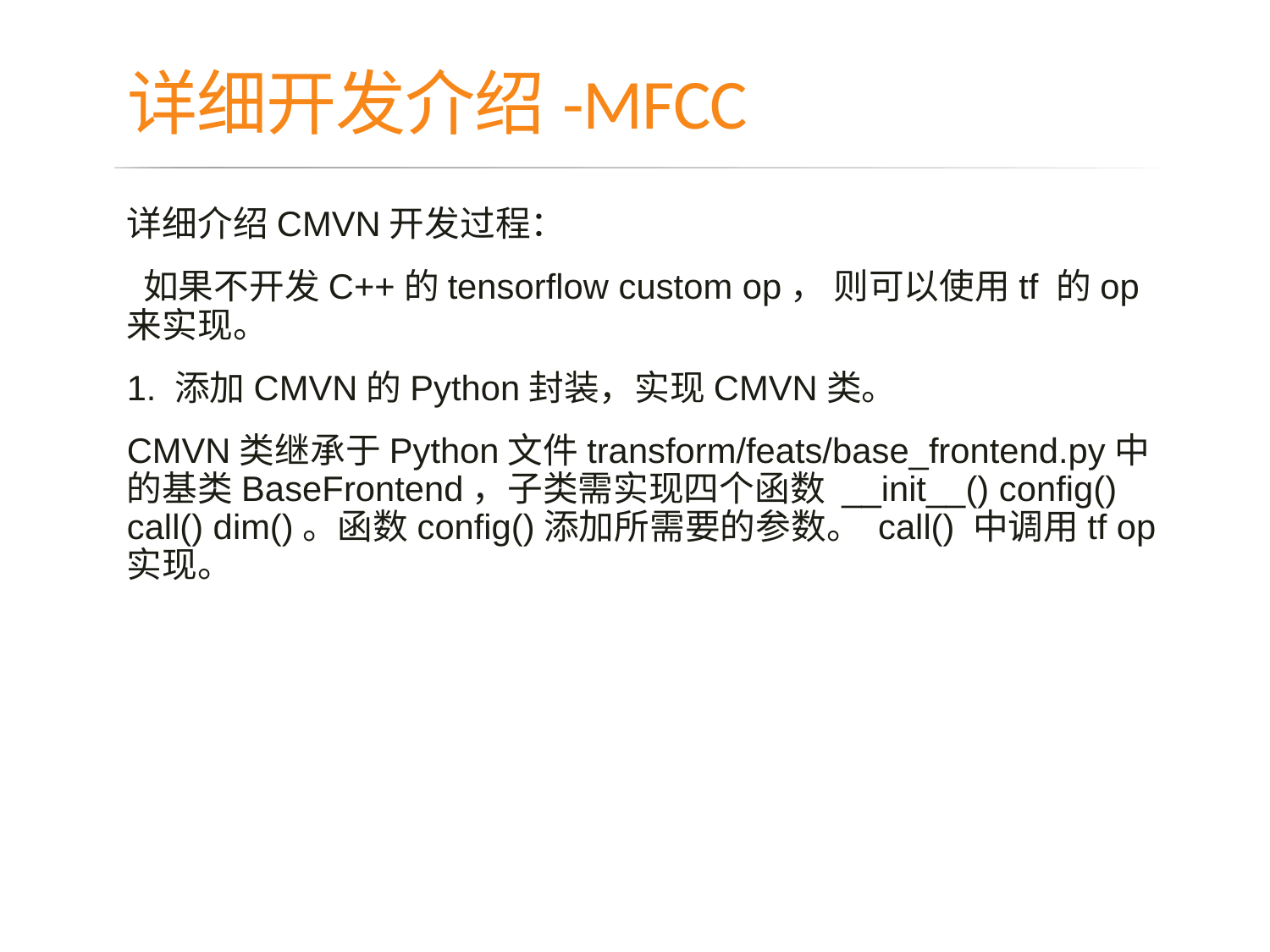

# 详细开发介绍-MFCC
详细介绍CMVN开发过程：
 如果不开发C++的tensorflow custom op， 则可以使用tf 的op来实现。
1. 添加CMVN的Python封装，实现CMVN类。
CMVN类继承于Python文件transform/feats/base_frontend.py中的基类BaseFrontend，子类需实现四个函数 __init__() config() call() dim()。函数config()添加所需要的参数。 call() 中调用tf op实现。